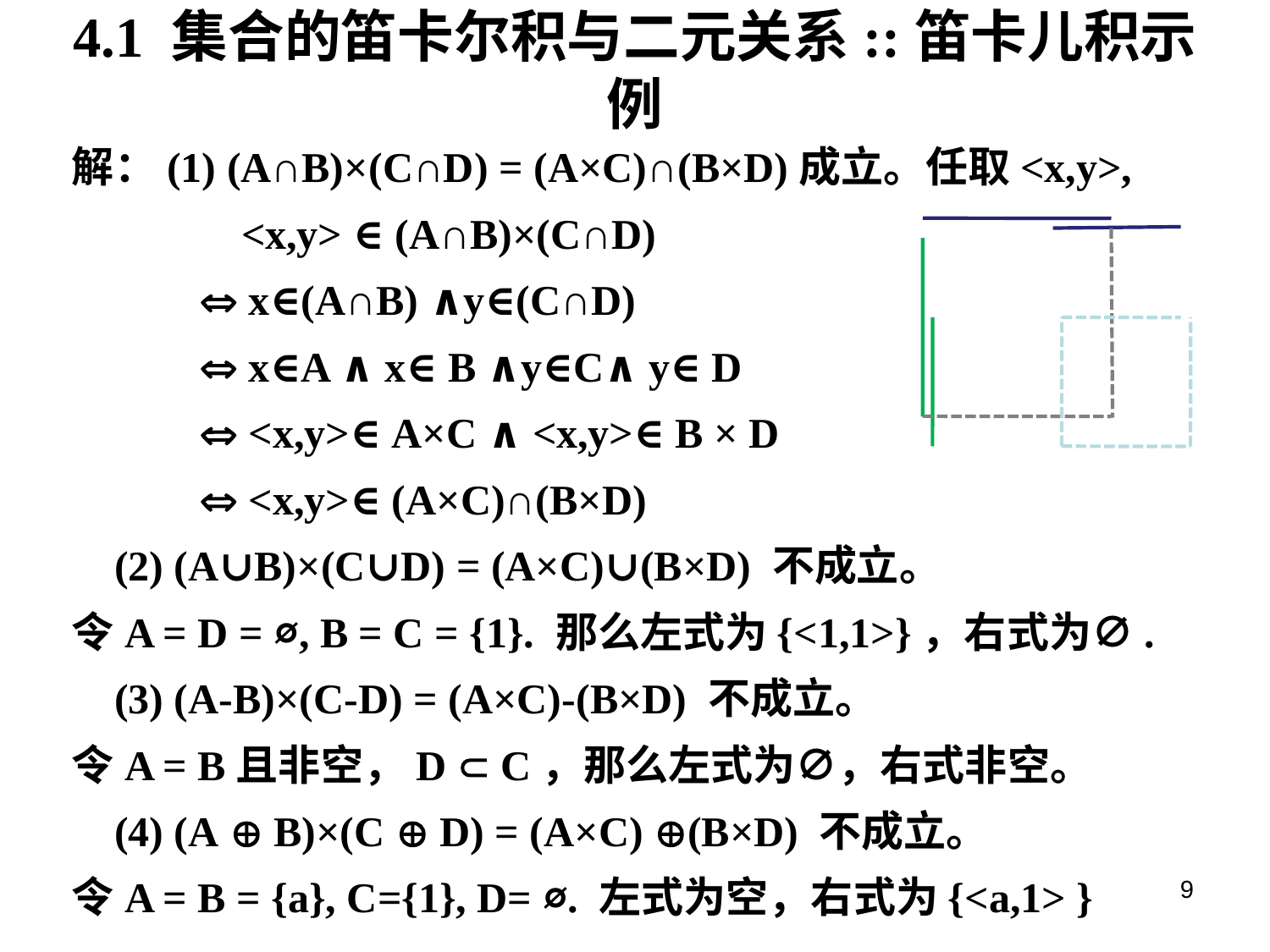

# 4.1 集合的笛卡尔积与二元关系::笛卡儿积示例
解：(1) (A∩B)×(C∩D) = (A×C)∩(B×D)成立。任取<x,y>,
	    <x,y> ∈ (A∩B)×(C∩D)
	⇔ x∈(A∩B) ∧y∈(C∩D)
	⇔ x∈A ∧ x∈ B ∧y∈C∧ y∈ D
	⇔ <x,y>∈ A×C ∧ <x,y>∈ B × D
	⇔ <x,y>∈ (A×C)∩(B×D)
    (2) (A∪B)×(C∪D) = (A×C)∪(B×D) 不成立。
令A = D = ∅, B = C = {1}. 那么左式为{<1,1>}，右式为∅.
    (3) (A-B)×(C-D) = (A×C)-(B×D) 不成立。
令A = B且非空，D ⊂ C，那么左式为∅，右式非空。
    (4) (A ⊕ B)×(C ⊕ D) = (A×C) ⊕(B×D) 不成立。
令A = B = {a}, C={1}, D= ∅. 左式为空，右式为{<a,1> }
9